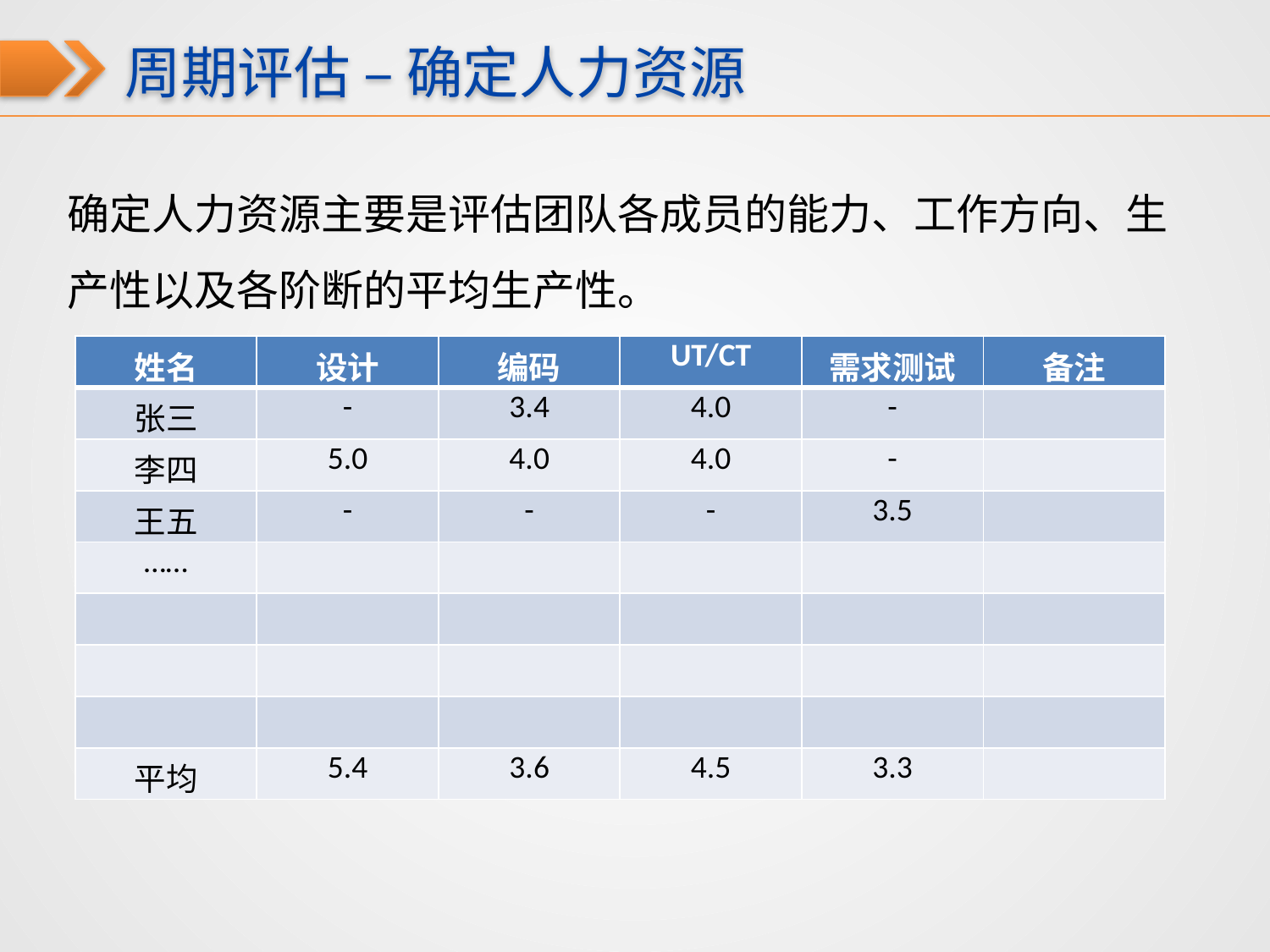

周期评估 – 确定人力资源

确定人力资源主要是评估团队各成员的能力、工作方向、生产性以及各阶断的平均生产性。
| 姓名 | 设计 | 编码 | UT/CT | 需求测试 | 备注 |
| --- | --- | --- | --- | --- | --- |
| 张三 | - | 3.4 | 4.0 | - |  |
| 李四 | 5.0 | 4.0 | 4.0 | - |  |
| 王五 | - | - | - | 3.5 |  |
| …… |  |  |  |  |  |
|  |  |  |  |  |  |
|  |  |  |  |  |  |
|  |  |  |  |  |  |
| 平均 | 5.4 | 3.6 | 4.5 | 3.3 |  |